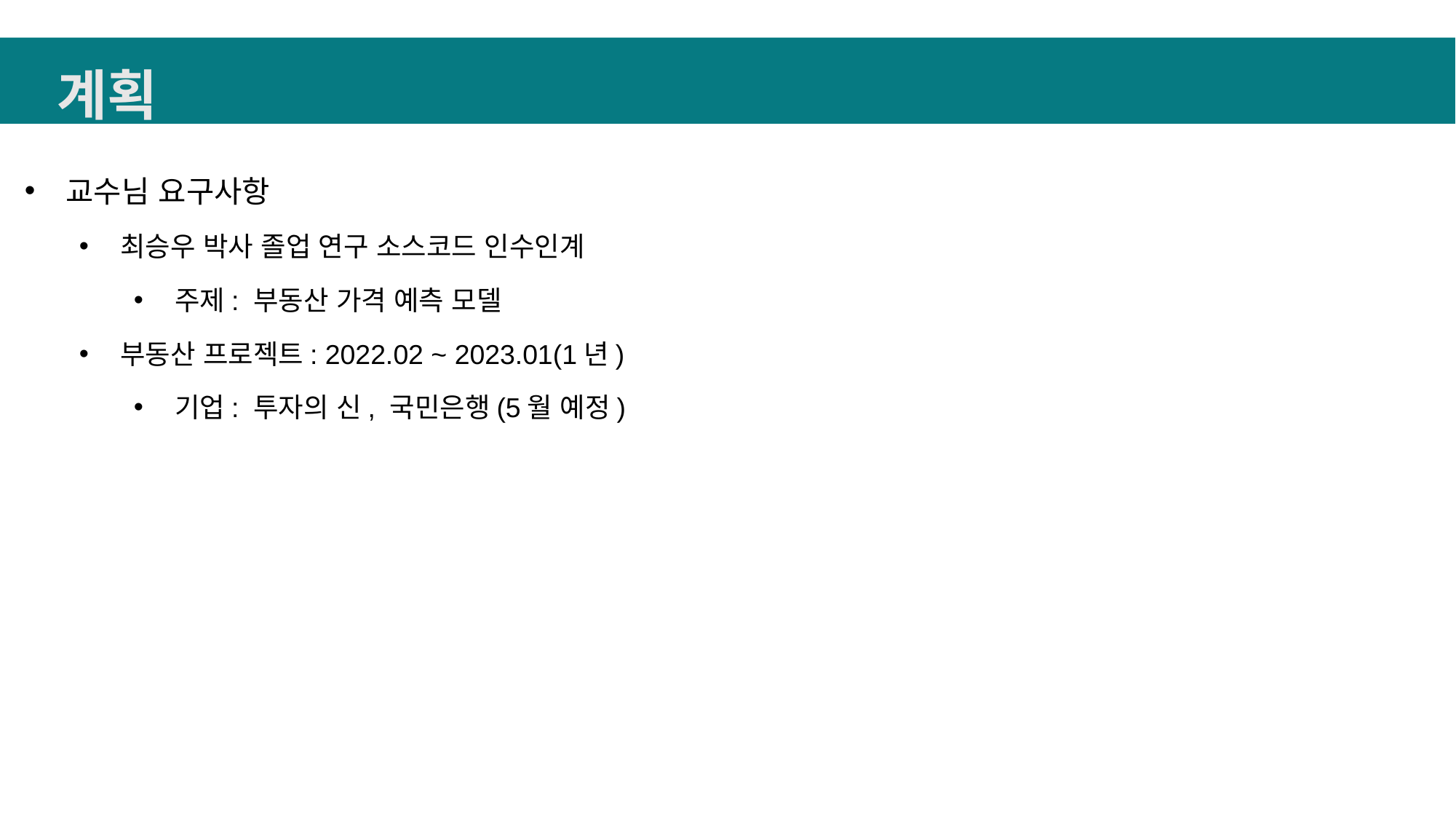

계획

교수님 요구사항
최승우 박사 졸업 연구 소스코드 인수인계
주제: 부동산 가격 예측 모델
부동산 프로젝트: 2022.02 ~ 2023.01(1년)
기업: 투자의 신, 국민은행(5월 예정)